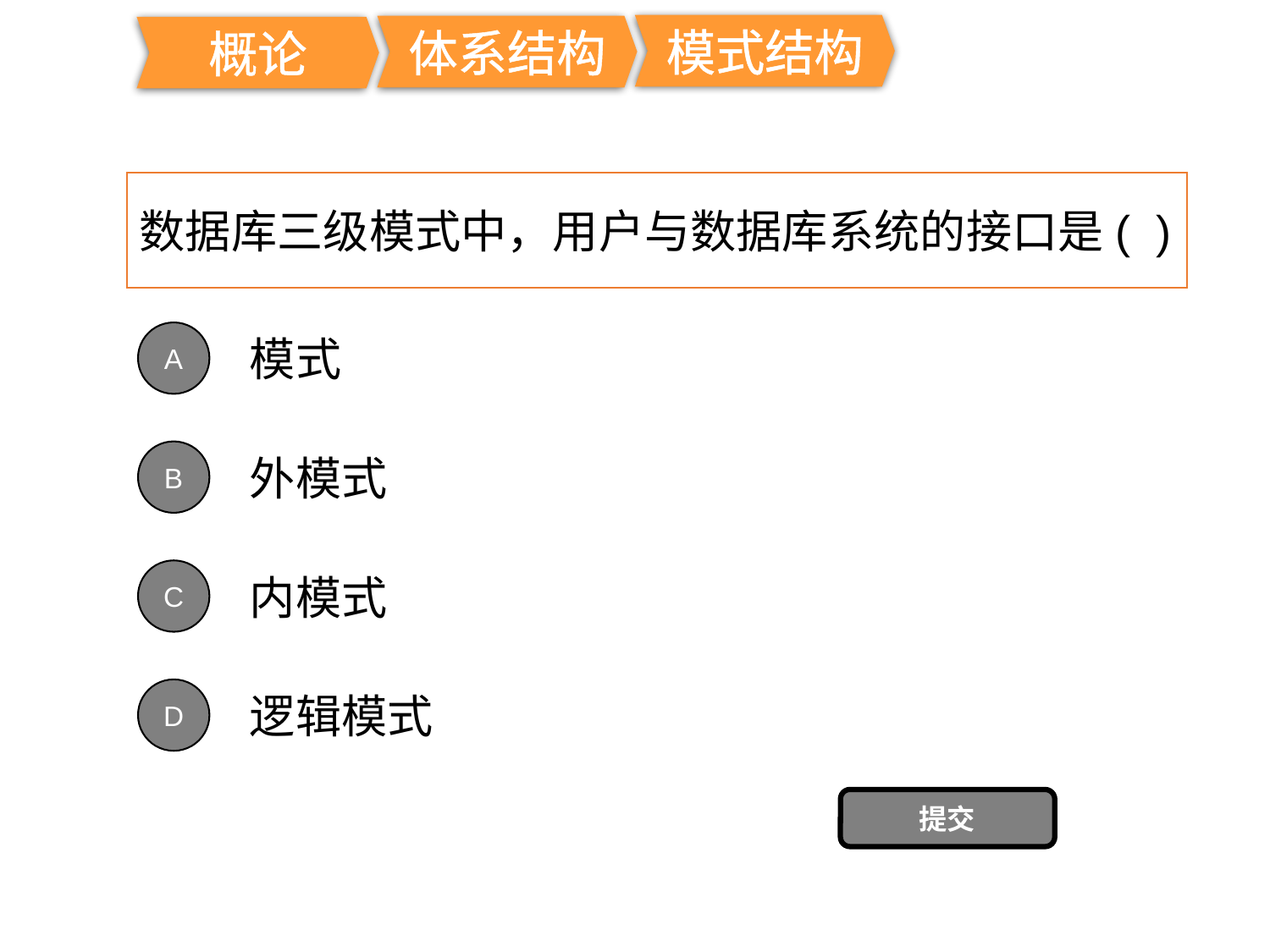

模式结构
体系结构
概论
数据库三级模式中，用户与数据库系统的接口是(  )
模式
A
外模式
B
内模式
C
逻辑模式
D
提交